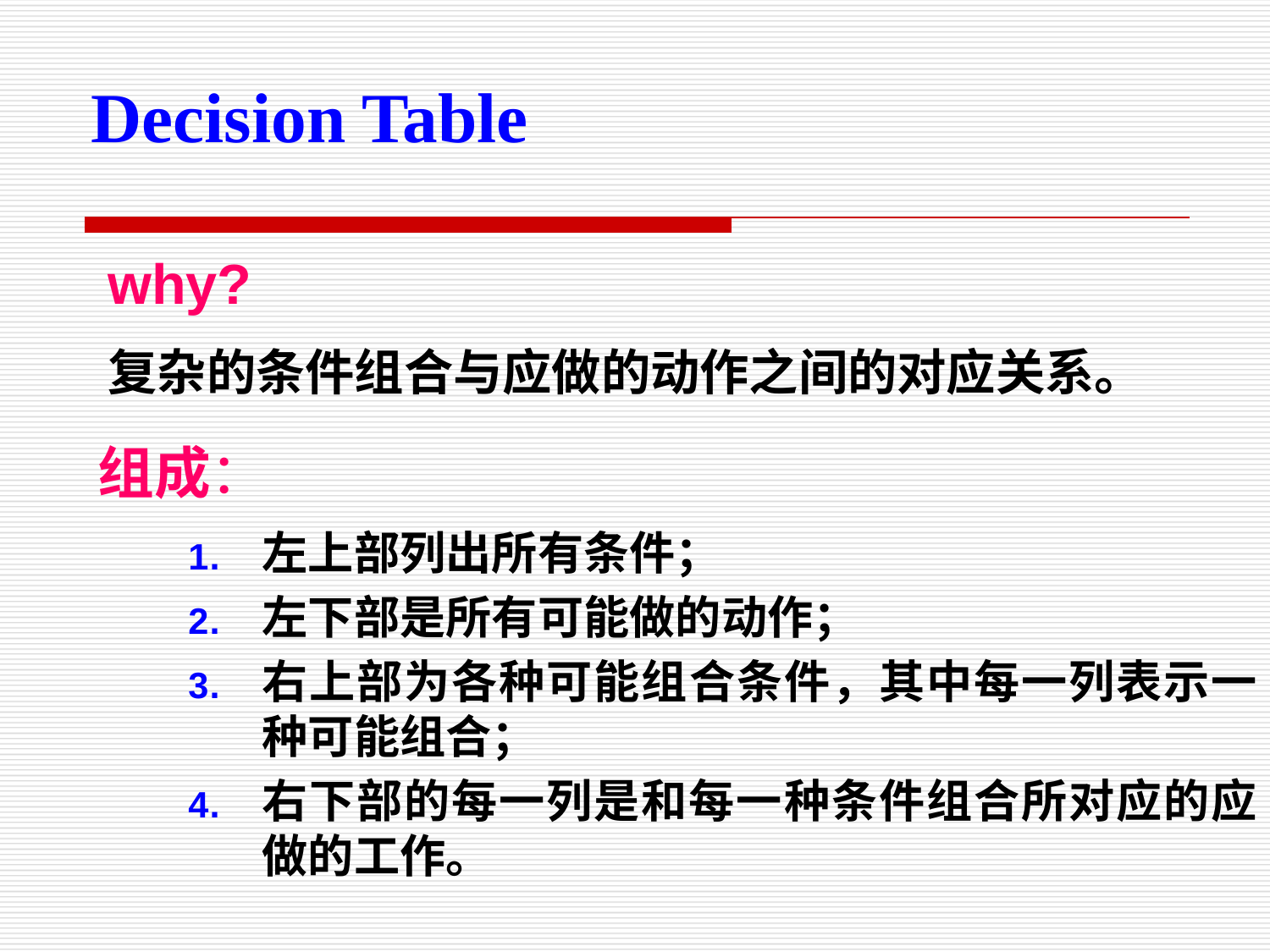

Decision Table
why?
复杂的条件组合与应做的动作之间的对应关系。
组成：
左上部列出所有条件；
左下部是所有可能做的动作；
右上部为各种可能组合条件，其中每一列表示一种可能组合；
右下部的每一列是和每一种条件组合所对应的应做的工作。